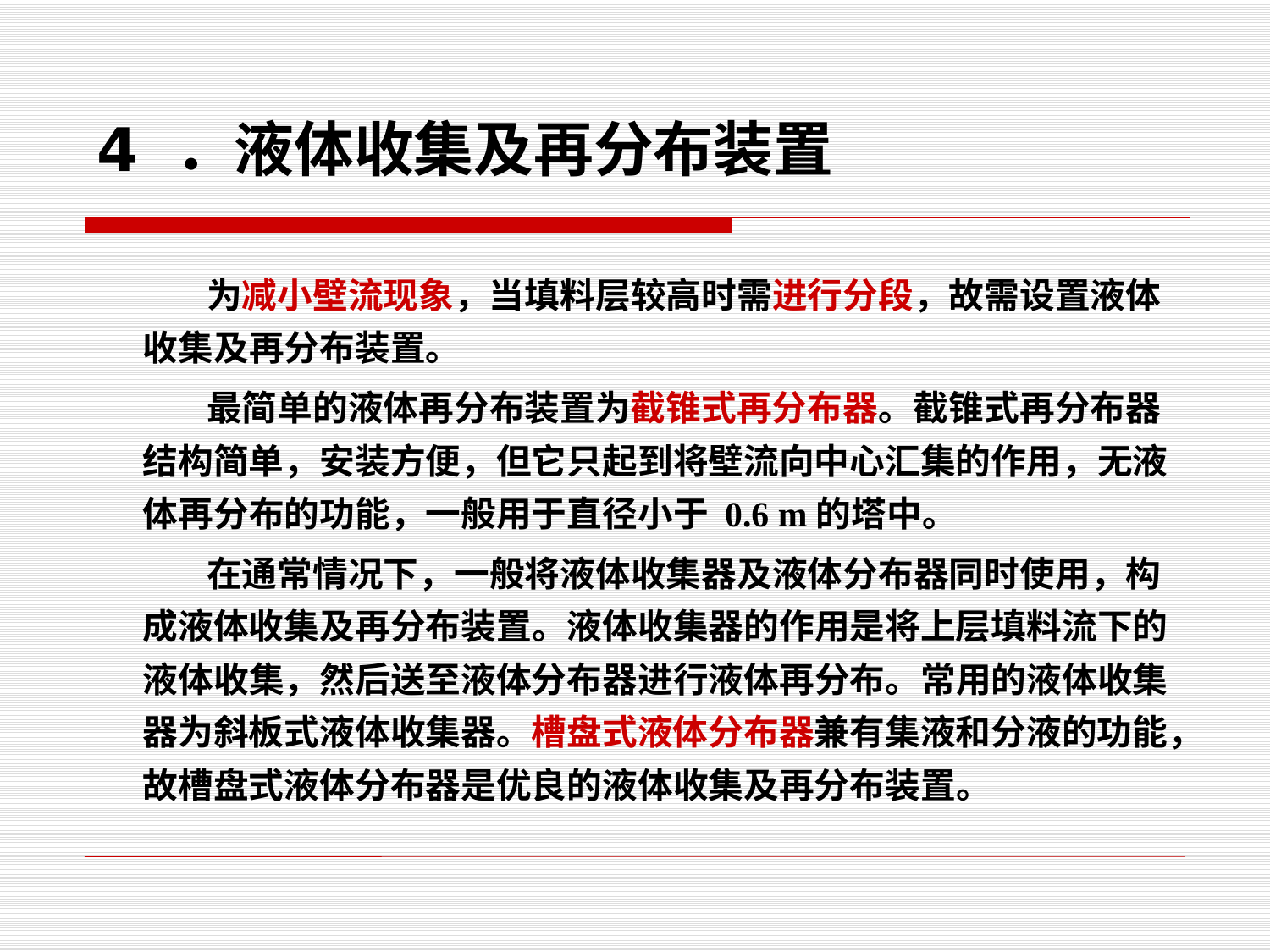

# 4 ．液体收集及再分布装置
               为减小壁流现象，当填料层较高时需进行分段，故需设置液体收集及再分布装置。
               最简单的液体再分布装置为截锥式再分布器。截锥式再分布器结构简单，安装方便，但它只起到将壁流向中心汇集的作用，无液体再分布的功能，一般用于直径小于 0.6 m的塔中。
               在通常情况下，一般将液体收集器及液体分布器同时使用，构成液体收集及再分布装置。液体收集器的作用是将上层填料流下的液体收集，然后送至液体分布器进行液体再分布。常用的液体收集器为斜板式液体收集器。槽盘式液体分布器兼有集液和分液的功能，故槽盘式液体分布器是优良的液体收集及再分布装置。